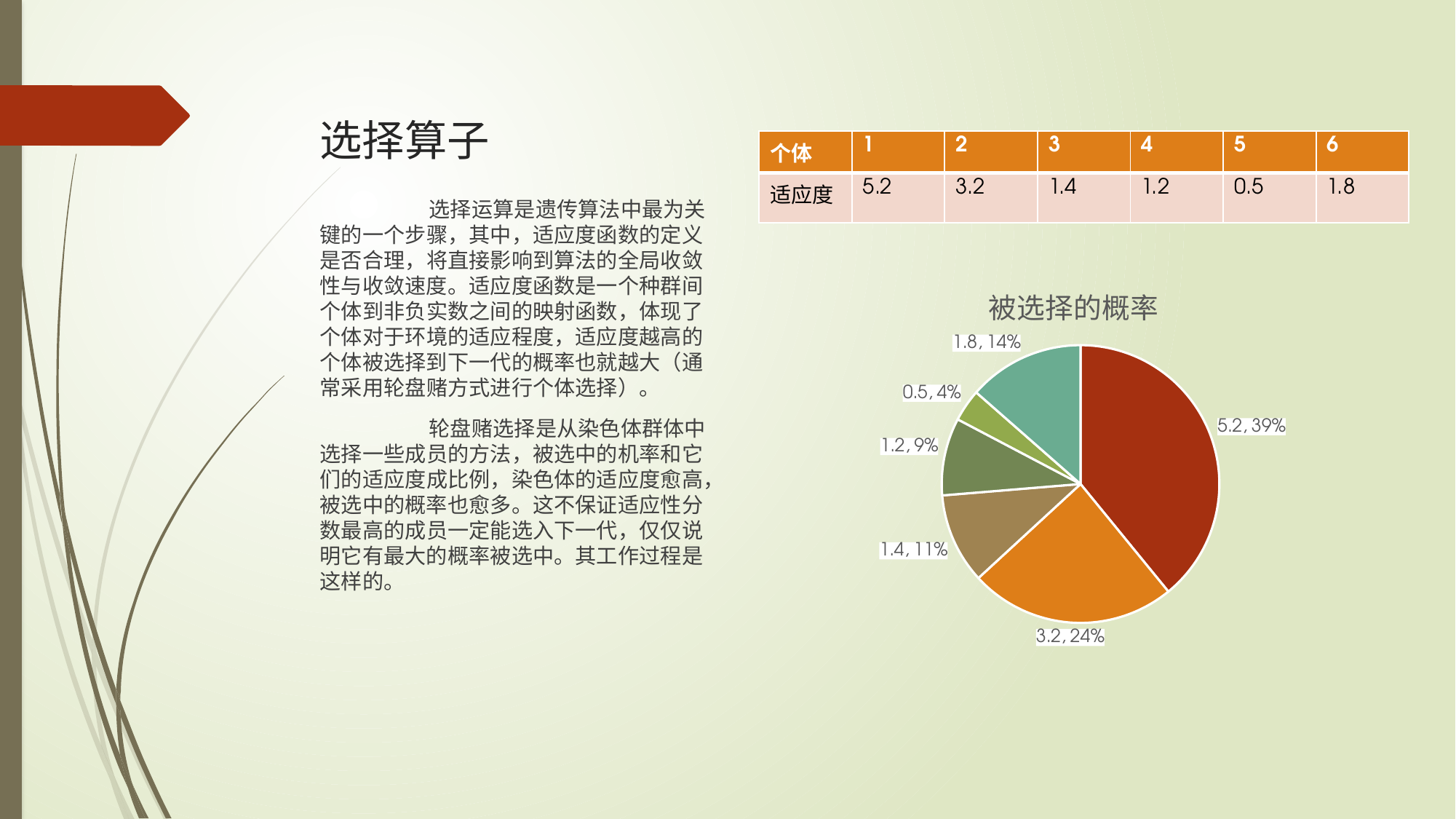

# 选择算子
| 个体 | 1 | 2 | 3 | 4 | 5 | 6 |
| --- | --- | --- | --- | --- | --- | --- |
| 适应度 | 5.2 | 3.2 | 1.4 | 1.2 | 0.5 | 1.8 |
 	选择运算是遗传算法中最为关键的一个步骤，其中，适应度函数的定义是否合理，将直接影响到算法的全局收敛性与收敛速度。适应度函数是一个种群间个体到非负实数之间的映射函数，体现了个体对于环境的适应程度，适应度越高的个体被选择到下一代的概率也就越大（通常采用轮盘赌方式进行个体选择）。
	轮盘赌选择是从染色体群体中选择一些成员的方法，被选中的机率和它们的适应度成比例，染色体的适应度愈高，被选中的概率也愈多。这不保证适应性分数最高的成员一定能选入下一代，仅仅说明它有最大的概率被选中。其工作过程是这样的。

### Chart:

| Category | 被选择的概率 |
|---|---|
|  | 5.2 |
|  | 3.2 |
|  | 1.4 |
|  | 1.2 |
|  | 0.5 |
|  | 1.8 |